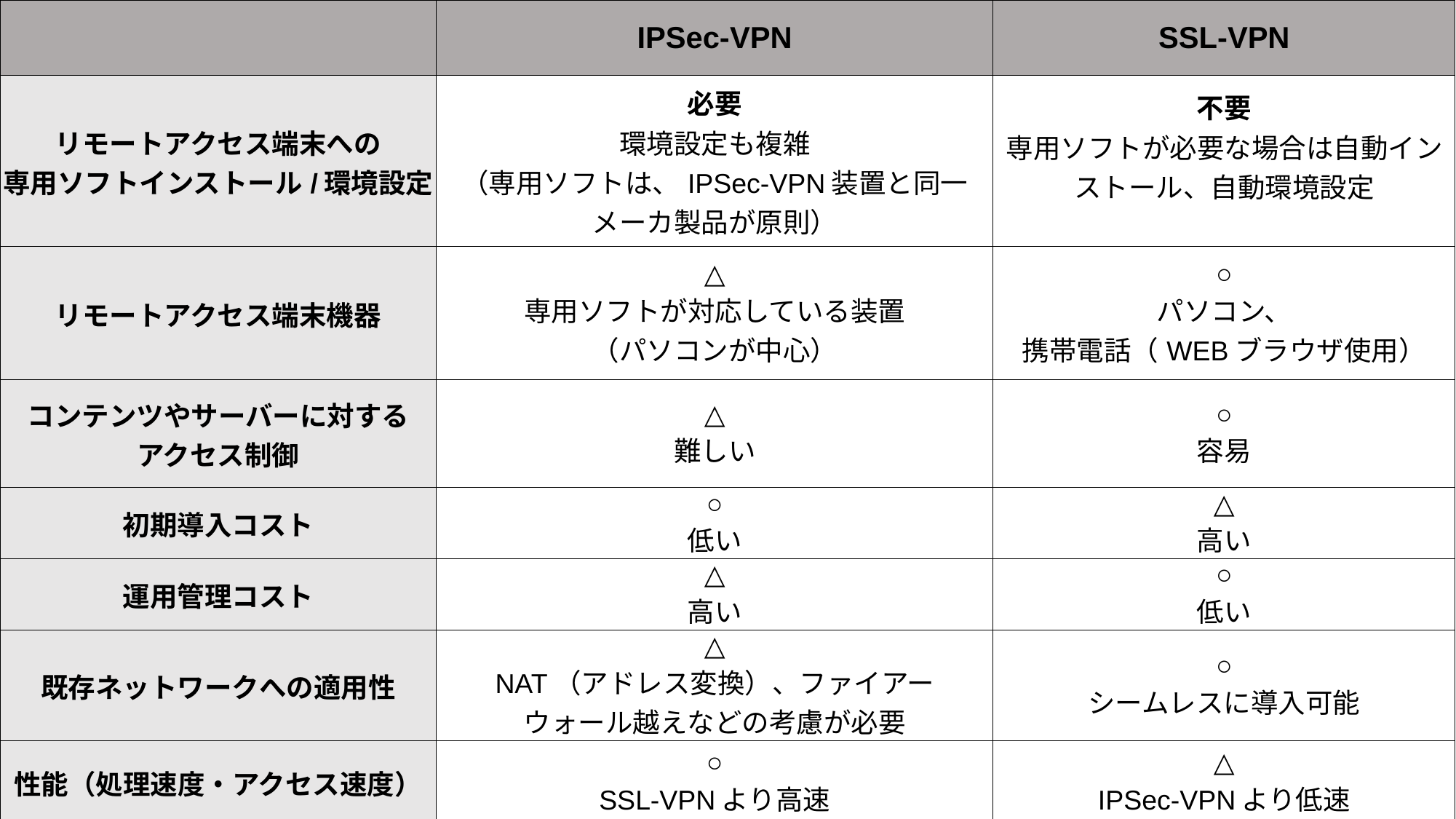

|  | IPSec-VPN | SSL-VPN |
| --- | --- | --- |
| リモートアクセス端末への 専用ソフトインストール/環境設定 | 必要 環境設定も複雑 （専用ソフトは、IPSec-VPN装置と同一メーカ製品が原則） | 不要 専用ソフトが必要な場合は自動インストール、自動環境設定 |
| リモートアクセス端末機器 | △ 専用ソフトが対応している装置 （パソコンが中心） | ○ パソコン、 携帯電話（WEBブラウザ使用） |
| コンテンツやサーバーに対する アクセス制御 | △ 難しい | ○ 容易 |
| 初期導入コスト | ○ 低い | △ 高い |
| 運用管理コスト | △ 高い | ○ 低い |
| 既存ネットワークへの適用性 | △ NAT（アドレス変換）、ファイアー ウォール越えなどの考慮が必要 | ○ シームレスに導入可能 |
| 性能（処理速度・アクセス速度） | ○ SSL-VPNより高速 | △ IPSec-VPNより低速 |